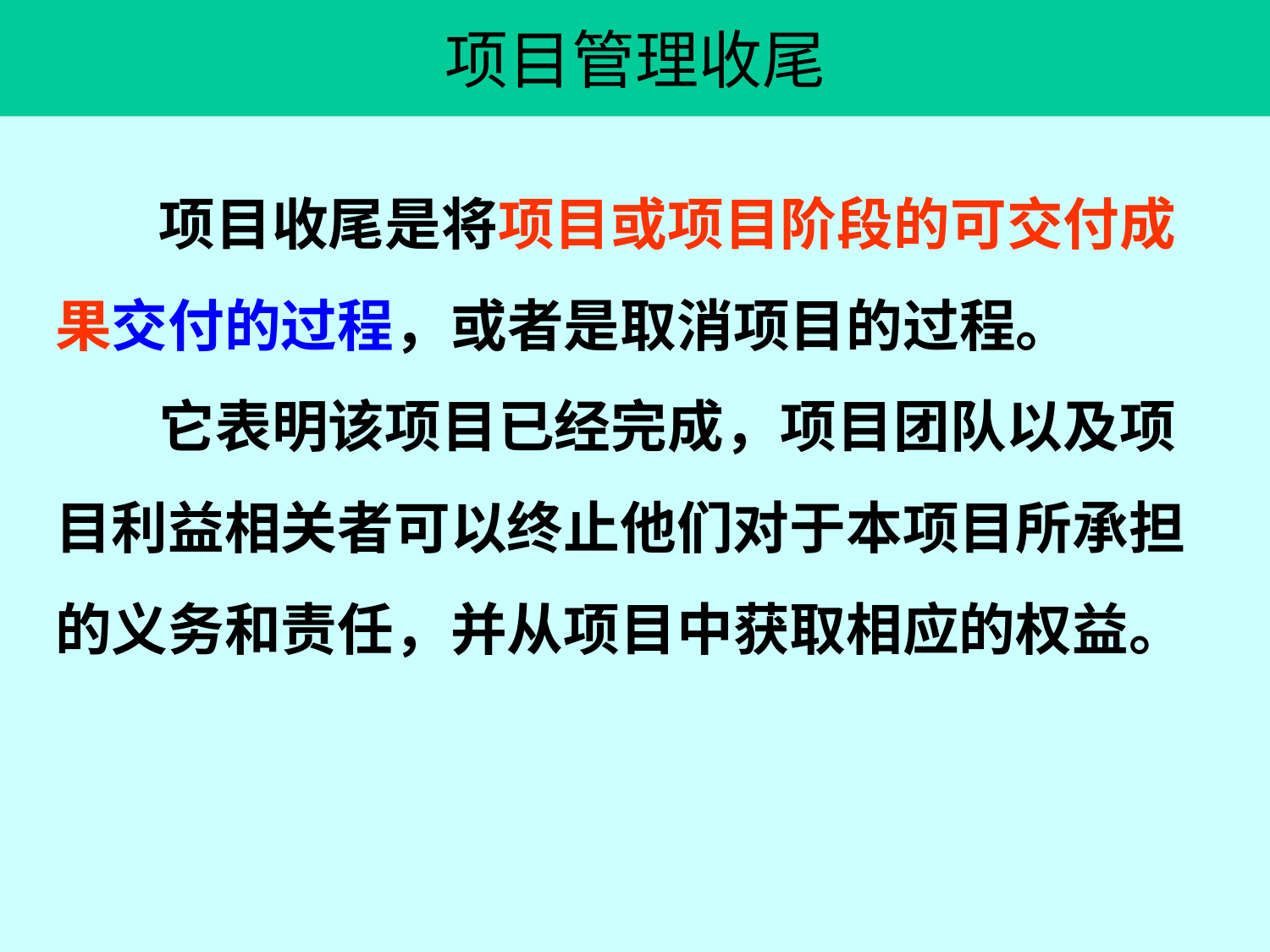

# 项目管理收尾
       项目收尾是将项目或项目阶段的可交付成果交付的过程，或者是取消项目的过程。
       它表明该项目已经完成，项目团队以及项目利益相关者可以终止他们对于本项目所承担的义务和责任，并从项目中获取相应的权益。